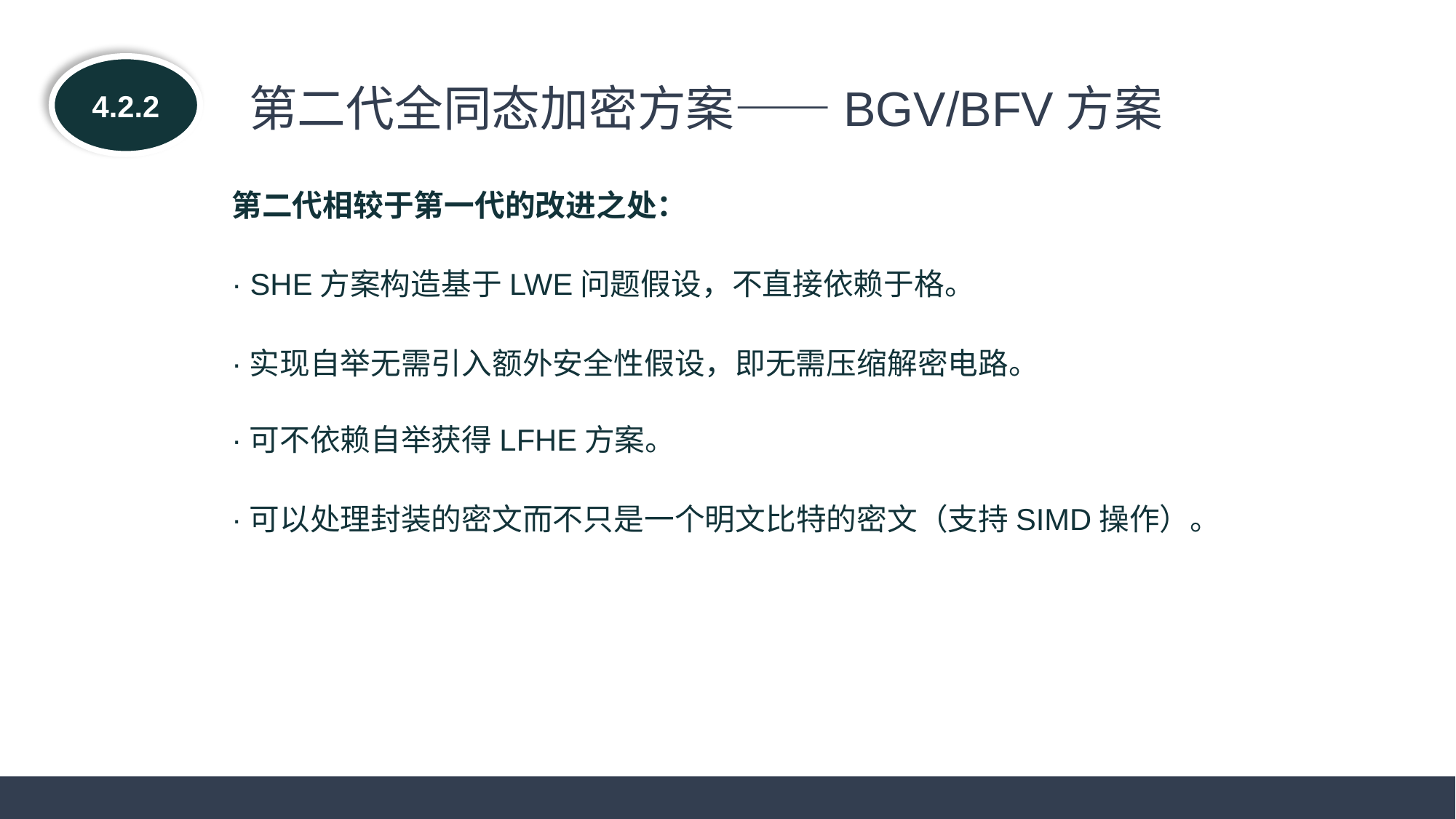

4.2.2
第二代全同态加密方案——BGV/BFV方案

第二代相较于第一代的改进之处：

· SHE方案构造基于LWE问题假设，不直接依赖于格。

·实现自举无需引入额外安全性假设，即无需压缩解密电路。

·可不依赖自举获得LFHE方案。

·可以处理封装的密文而不只是一个明文比特的密文（支持SIMD操作）。